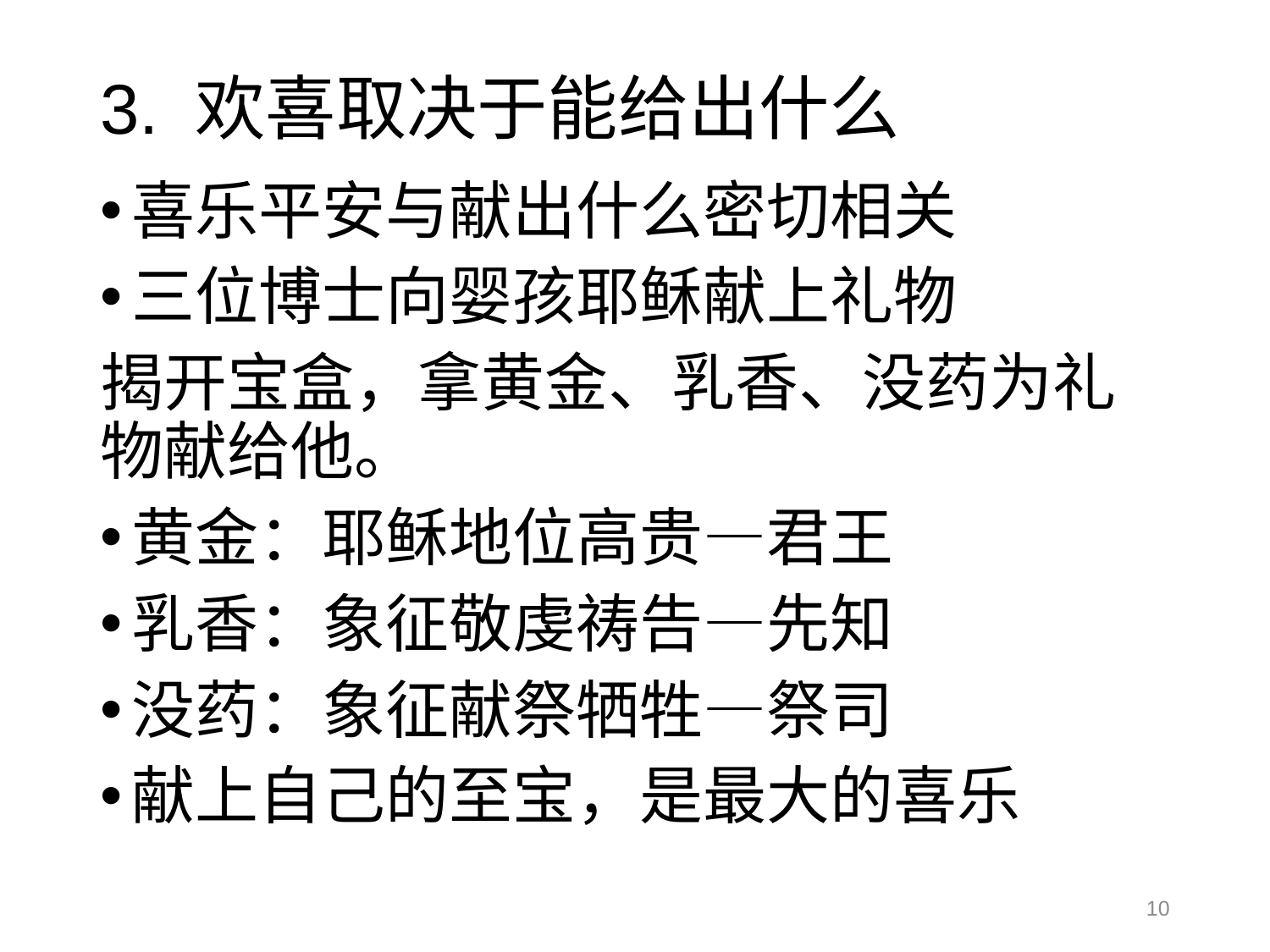

# 3. 欢喜取决于能给出什么
喜乐平安与献出什么密切相关
三位博士向婴孩耶稣献上礼物
揭开宝盒，拿黄金、乳香、没药为礼物献给他。
黄金：耶稣地位高贵—君王
乳香：象征敬虔祷告—先知
没药：象征献祭牺牲—祭司
献上自己的至宝，是最大的喜乐
10